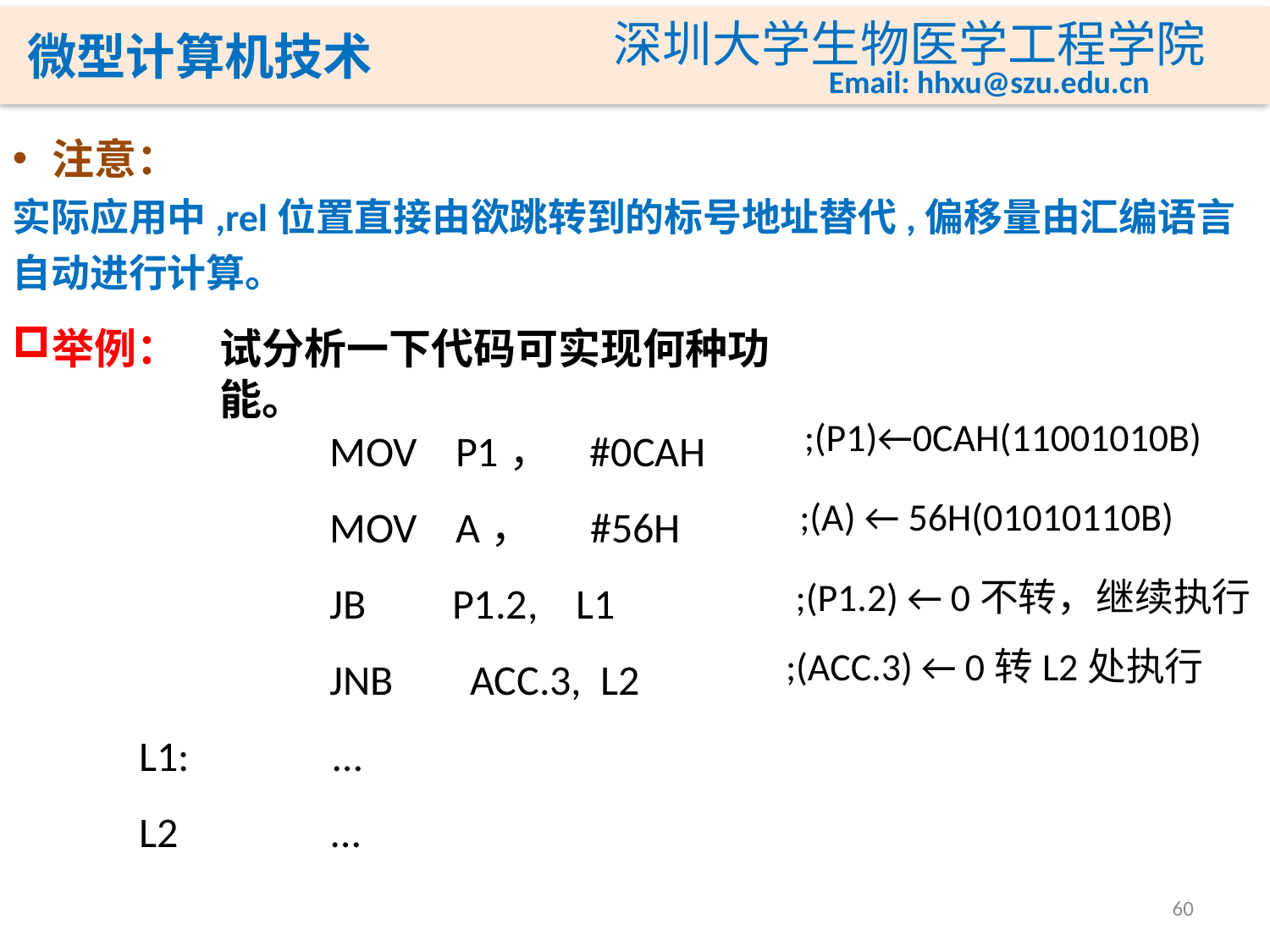

注意：
实际应用中,rel位置直接由欲跳转到的标号地址替代,偏移量由汇编语言自动进行计算。
举例：
试分析一下代码可实现何种功能。
                    MOV    P1，   #0CAH
                    MOV    A，     #56H
                    JB         P1.2,    L1
                    JNB        ACC.3,  L2
L1:               …
L2                …

;(P1)←0CAH(11001010B)
;(A) ← 56H(01010110B)
;(P1.2) ← 0不转，继续执行
;(ACC.3) ← 0转L2处执行
60